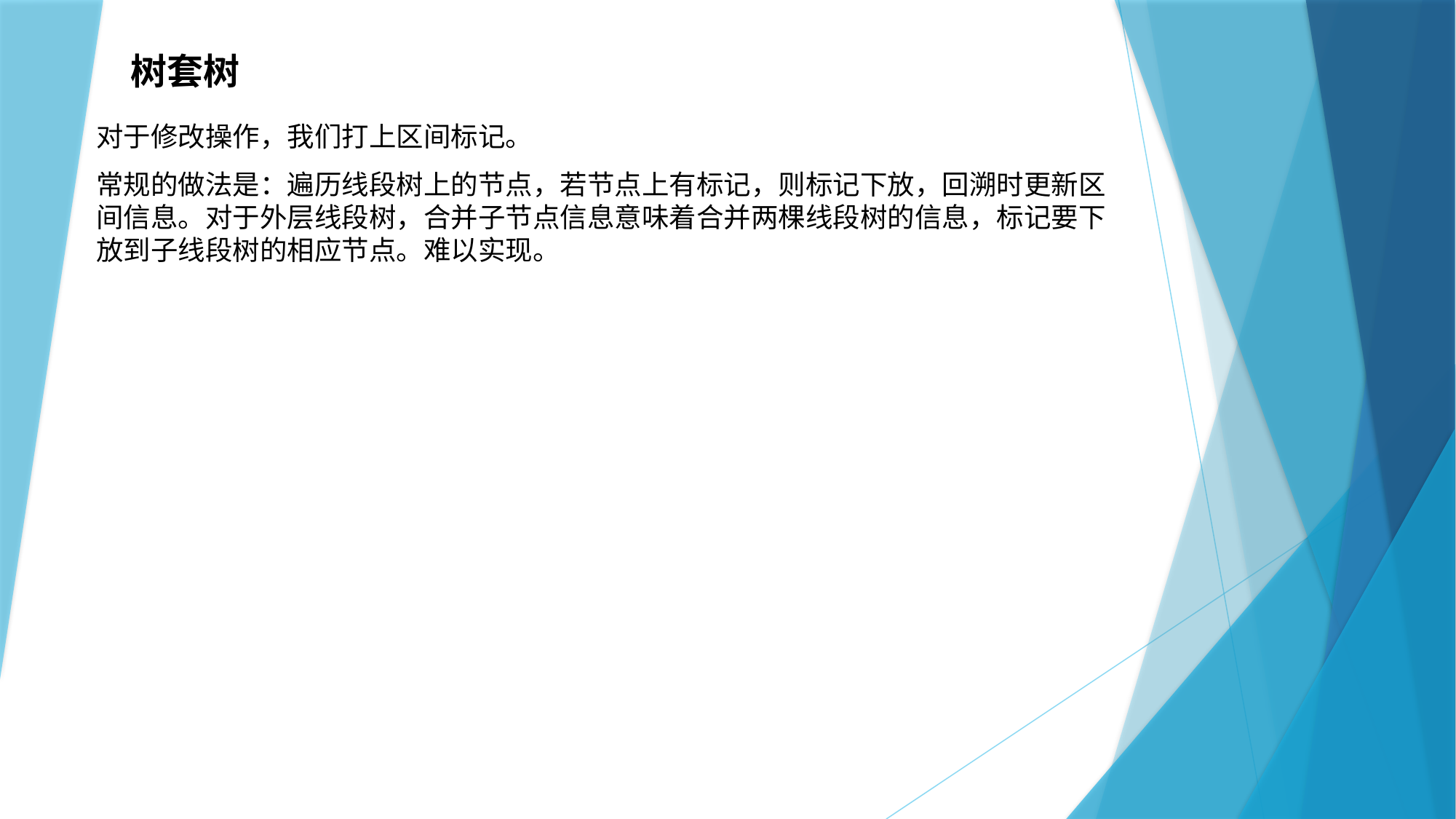

# 树套树
对于修改操作，我们打上区间标记。
常规的做法是：遍历线段树上的节点，若节点上有标记，则标记下放，回溯时更新区间信息。对于外层线段树，合并子节点信息意味着合并两棵线段树的信息，标记要下放到子线段树的相应节点。难以实现。